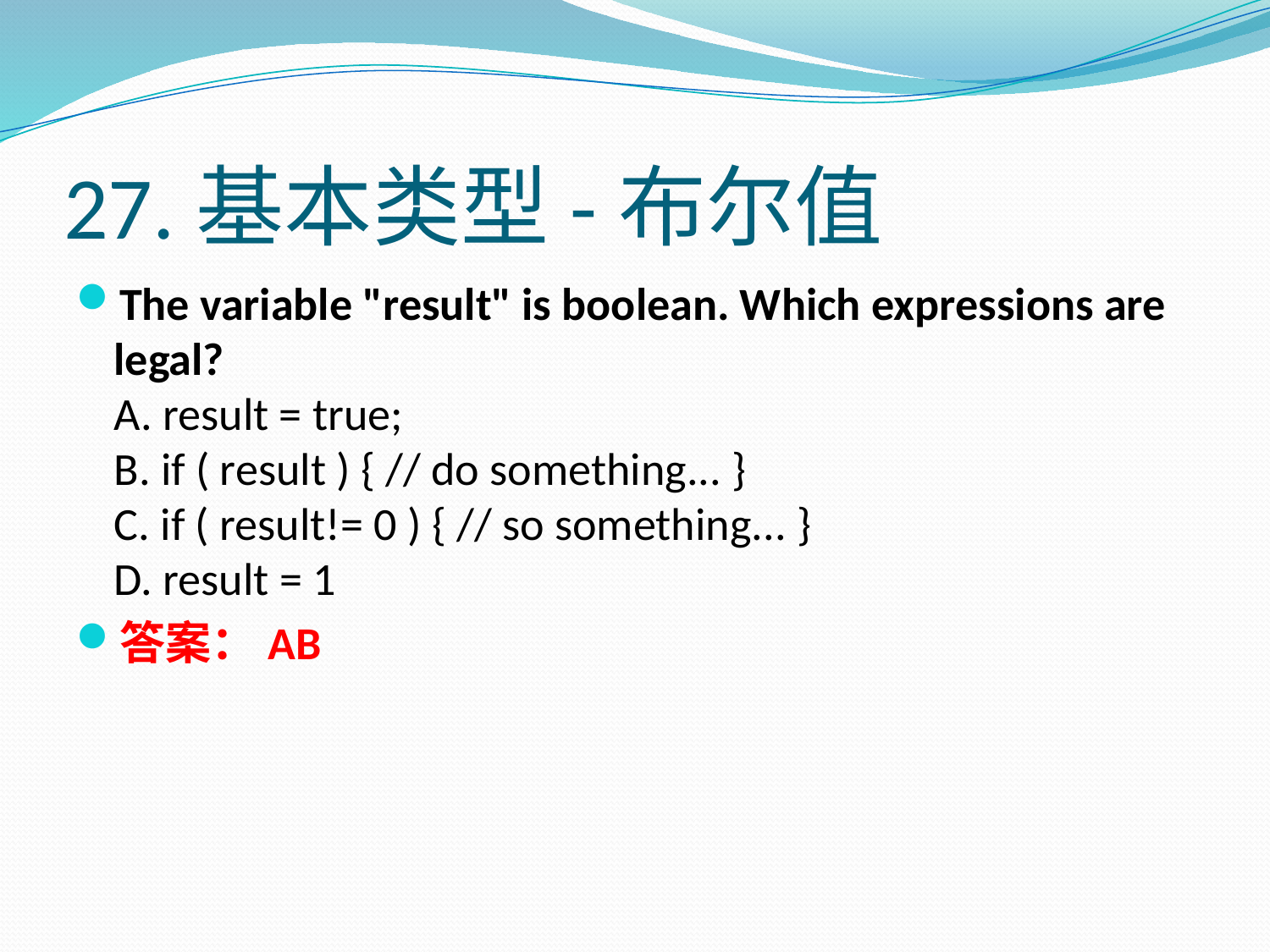

# 27.基本类型-布尔值
The variable "result" is boolean. Which expressions are legal?
A. result = true;
B. if ( result ) { // do something... }
C. if ( result!= 0 ) { // so something... }
D. result = 1
答案：AB